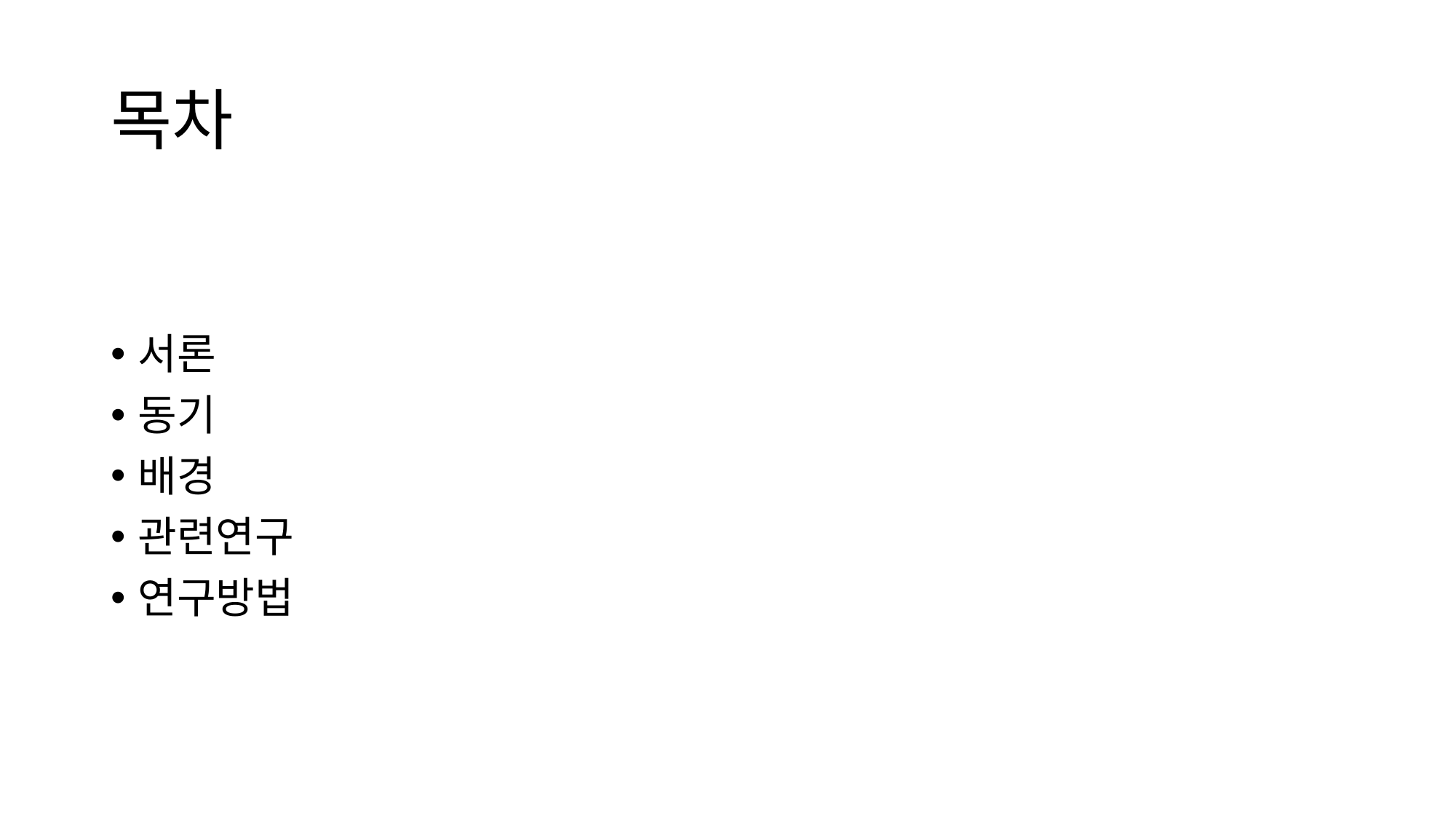

# 목차
서론
동기
배경
관련연구
연구방법